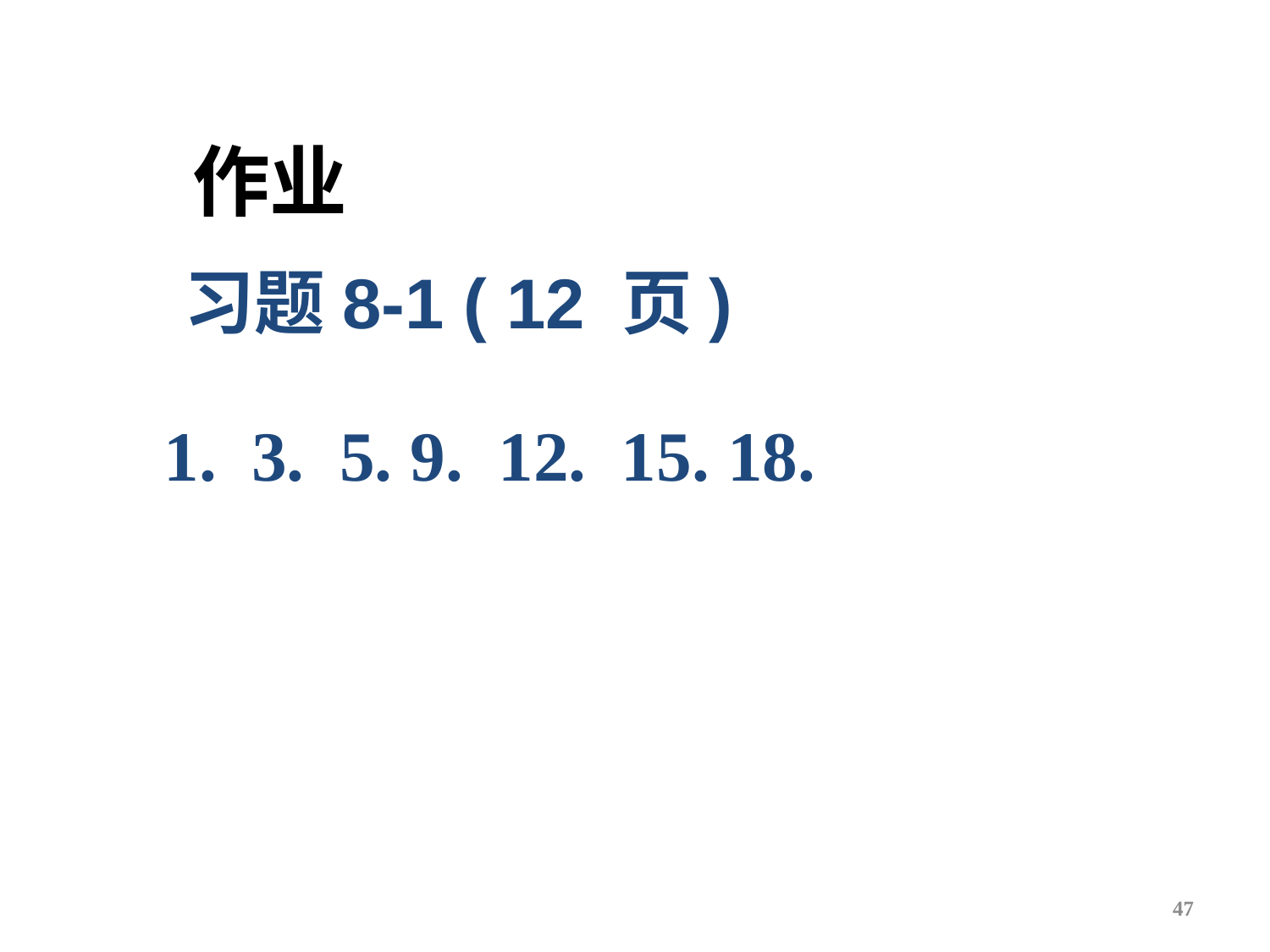

作业
习题8-1 ( 12 页)
  1.  3.  5. 9.  12.  15. 18.
47